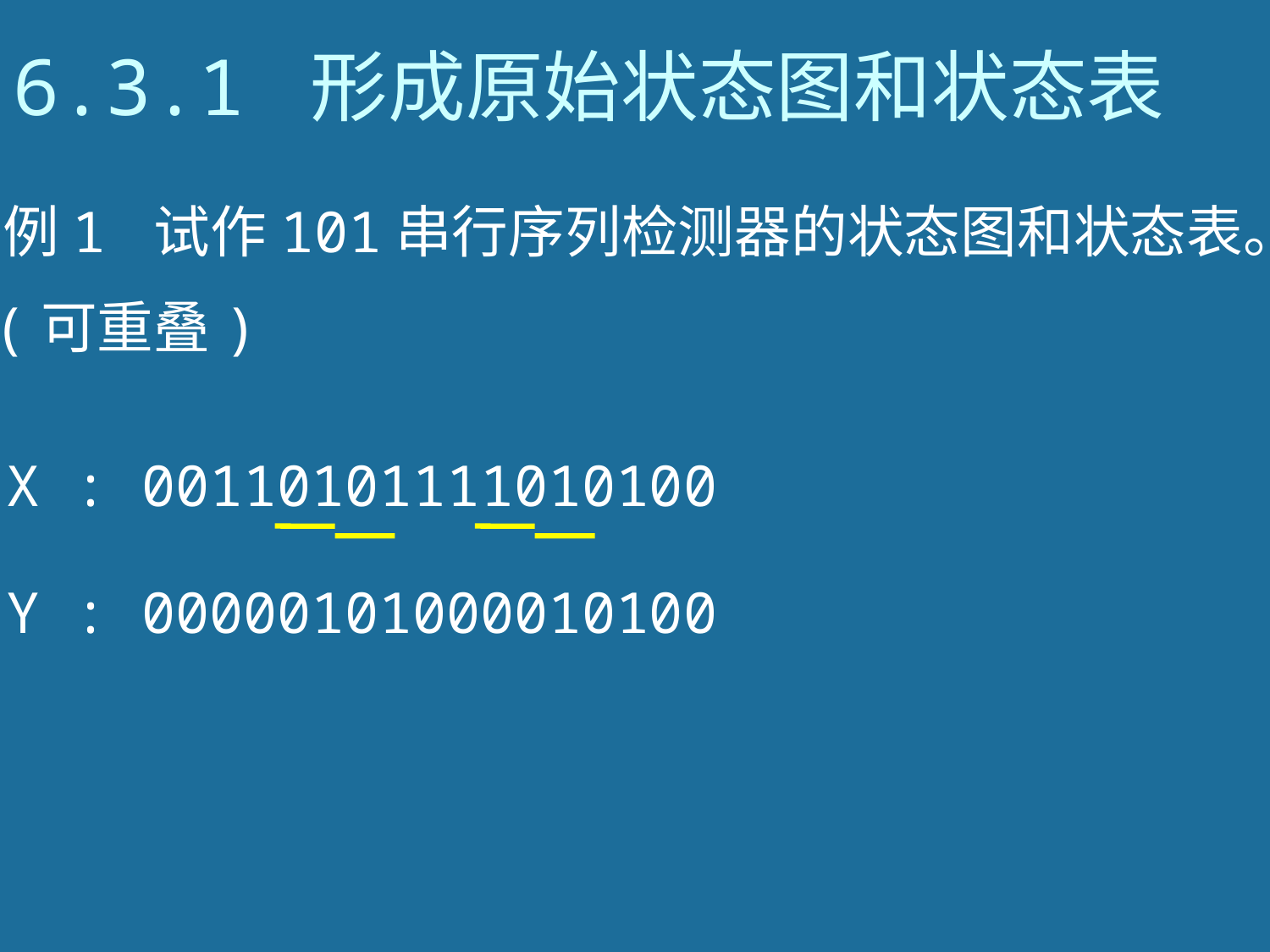

# 6.3.1 形成原始状态图和状态表

例1 试作101串行序列检测器的状态图和状态表。
(可重叠)
X : 00110101111010100

Y : 00000101000010100
43